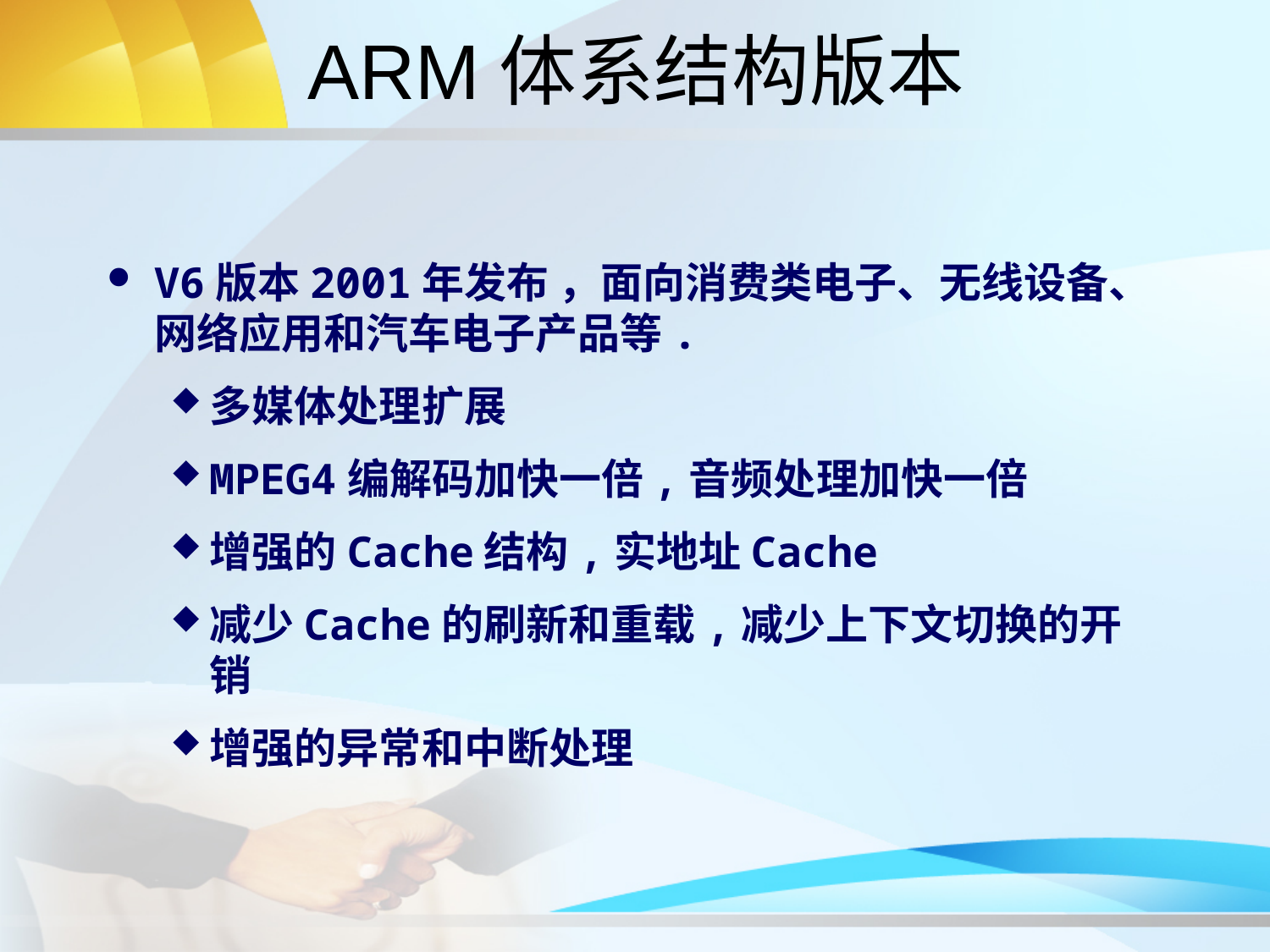

# ARM体系结构版本
V6版本2001年发布 ，面向消费类电子、无线设备、网络应用和汽车电子产品等.
多媒体处理扩展
MPEG4编解码加快一倍,音频处理加快一倍
增强的Cache结构,实地址Cache
减少Cache的刷新和重载,减少上下文切换的开销
增强的异常和中断处理